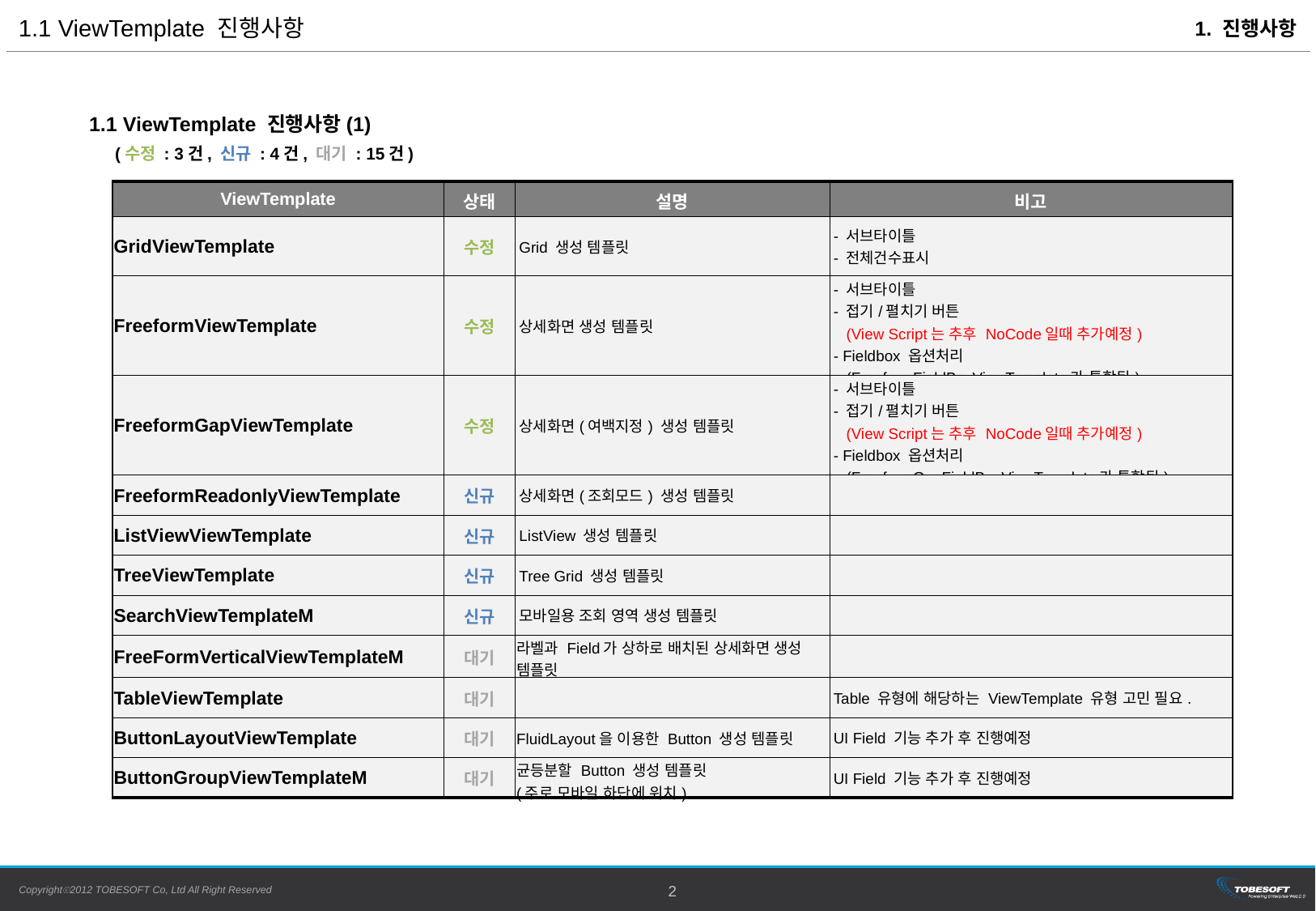

1.1 ViewTemplate 진행사항
1. 진행사항
1.1 ViewTemplate 진행사항(1)
(수정 : 3건, 신규 : 4건, 대기 : 15건)
| ViewTemplate | 상태 | 설명 | 비고 |
| --- | --- | --- | --- |
| GridViewTemplate | 수정 | Grid 생성 템플릿 | - 서브타이틀 - 전체건수표시 |
| FreeformViewTemplate | 수정 | 상세화면 생성 템플릿 | - 서브타이틀 - 접기/펼치기 버튼 (View Script는 추후 NoCode일때 추가예정) - Fieldbox 옵션처리 (FreeformFieldBoxViewTemplate가 통합됨) |
| FreeformGapViewTemplate | 수정 | 상세화면(여백지정) 생성 템플릿 | - 서브타이틀 - 접기/펼치기 버튼 (View Script는 추후 NoCode일때 추가예정) - Fieldbox 옵션처리 (FreeformGapFieldBoxViewTemplate가 통합됨) |
| FreeformReadonlyViewTemplate | 신규 | 상세화면(조회모드) 생성 템플릿 |  |
| ListViewViewTemplate | 신규 | ListView 생성 템플릿 |  |
| TreeViewTemplate | 신규 | Tree Grid 생성 템플릿 |  |
| SearchViewTemplateM | 신규 | 모바일용 조회 영역 생성 템플릿 |  |
| FreeFormVerticalViewTemplateM | 대기 | 라벨과 Field가 상하로 배치된 상세화면 생성 템플릿 |  |
| TableViewTemplate | 대기 |  | Table 유형에 해당하는 ViewTemplate 유형 고민 필요. |
| ButtonLayoutViewTemplate | 대기 | FluidLayout을 이용한 Button 생성 템플릿 | UI Field 기능 추가 후 진행예정 |
| ButtonGroupViewTemplateM | 대기 | 균등분할 Button 생성 템플릿 (주로 모바일 하단에 위치) | UI Field 기능 추가 후 진행예정 |

*
 포인트라벨

디테일라벨1

디테일라벨2

디테일라벨3

확인

확인
취소

승인
상세보기
반려